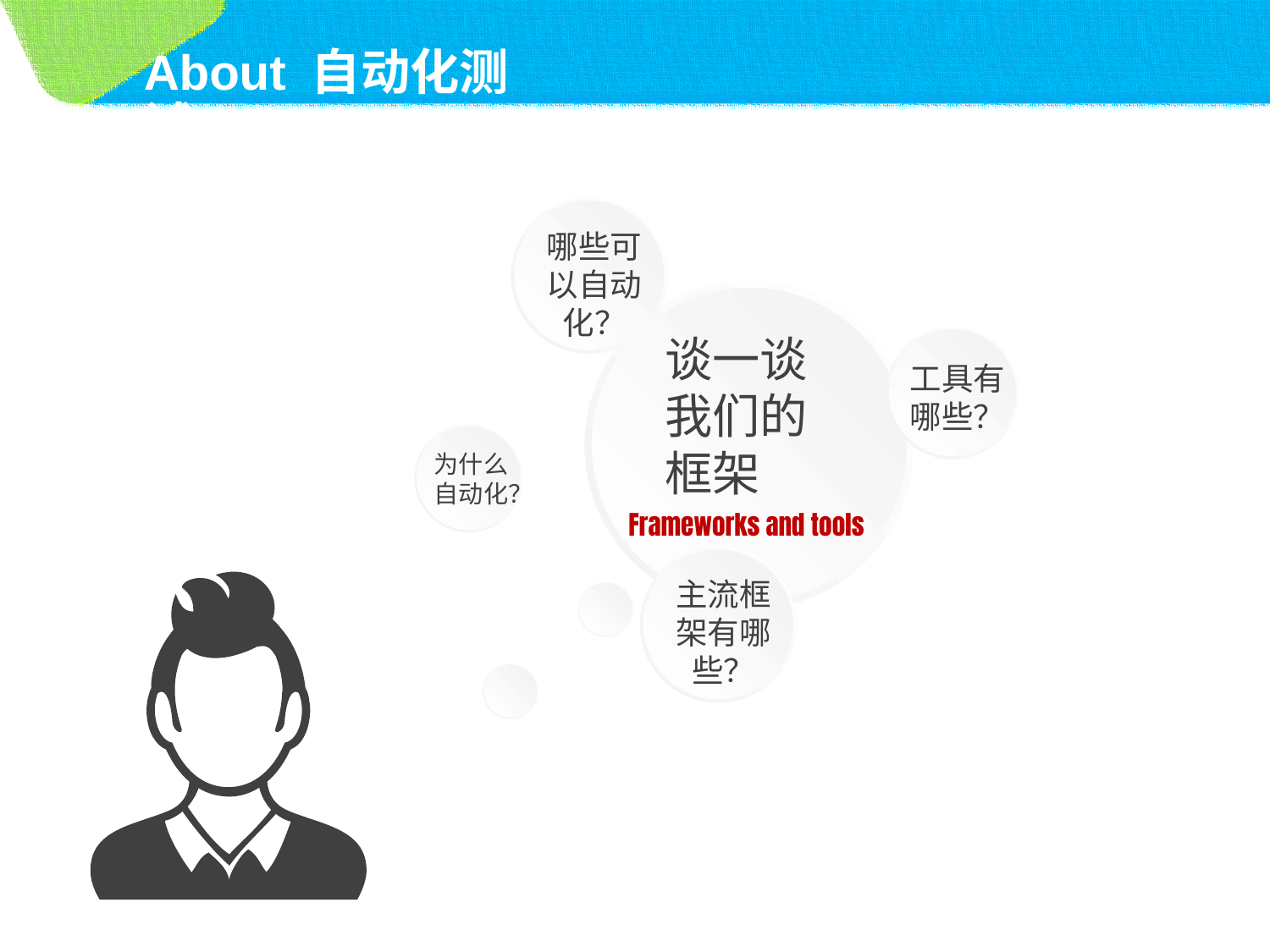

About 自动化测试

哪些可以自动化？

谈一谈我们的框架

工具有哪些？

为什么自动化？
Frameworks and tools

主流框架有哪些？